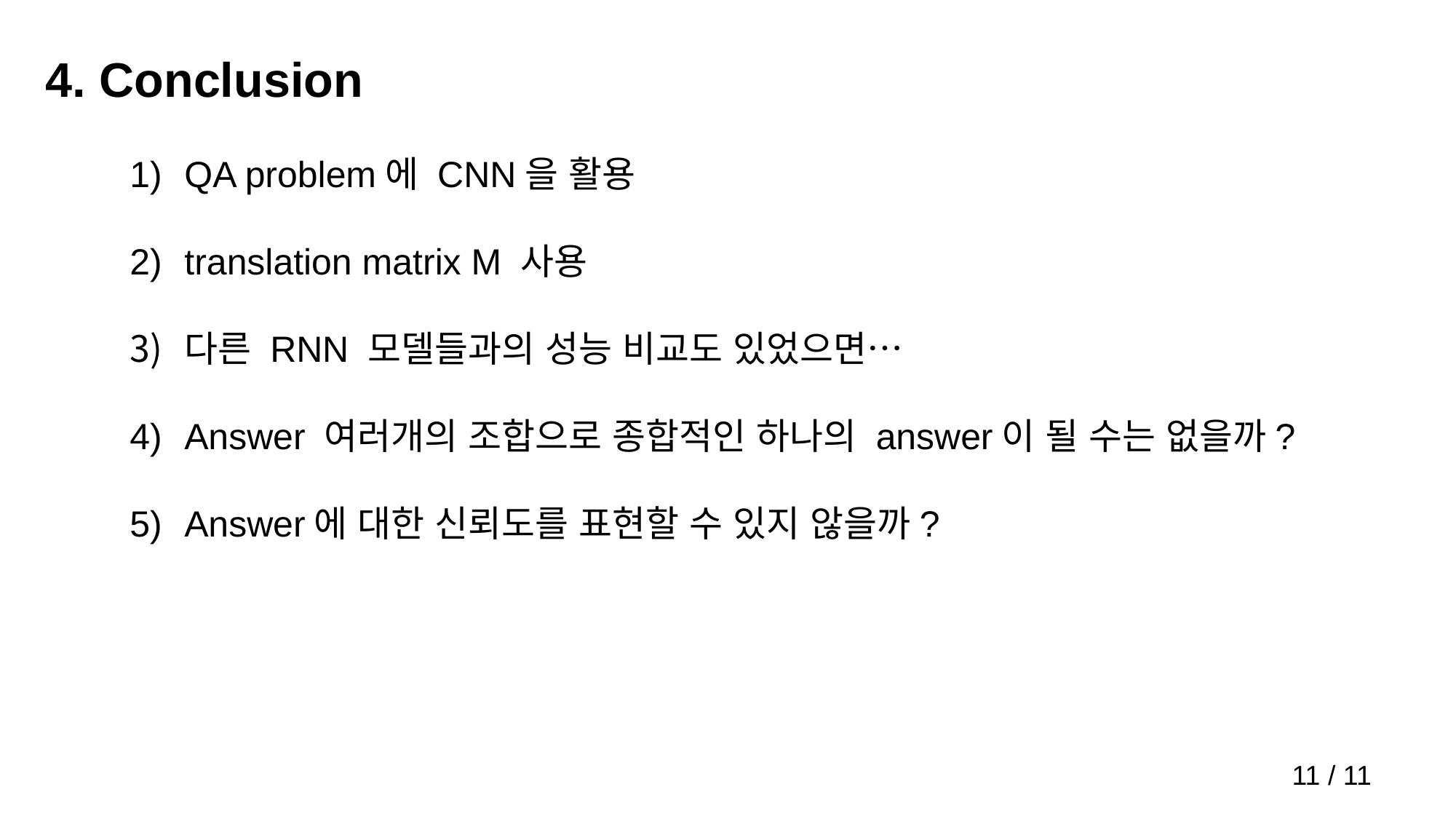

# 4. Conclusion
QA problem에 CNN을 활용

translation matrix M 사용

다른 RNN 모델들과의 성능 비교도 있었으면…

Answer 여러개의 조합으로 종합적인 하나의 answer이 될 수는 없을까?

Answer에 대한 신뢰도를 표현할 수 있지 않을까?